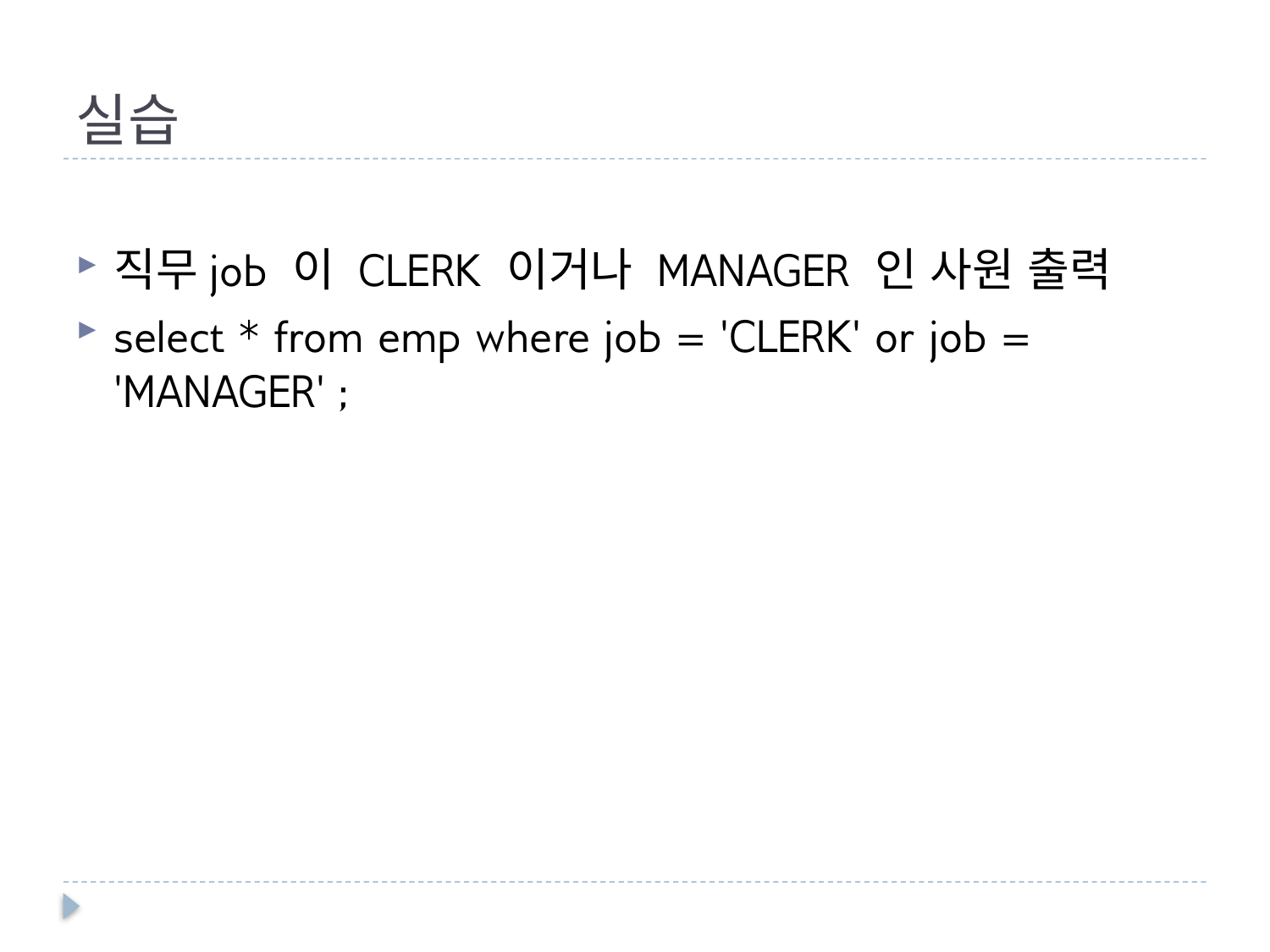

# 실습

직무job 이 CLERK 이거나 MANAGER 인 사원 출력
select * from emp where job = 'CLERK' or job = 'MANAGER' ;